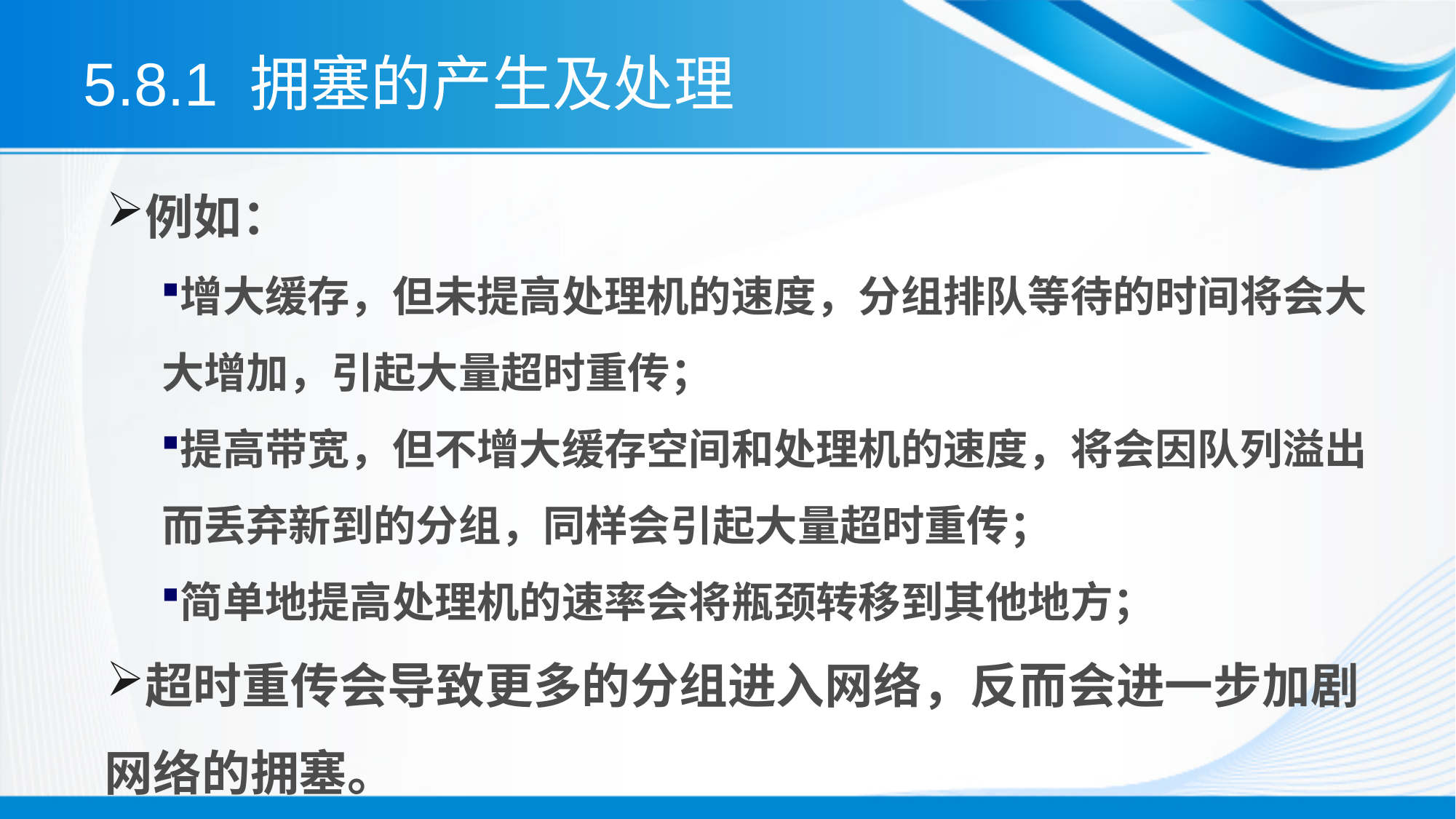

# 5.8.1 拥塞的产生及处理
例如：
增大缓存，但未提高处理机的速度，分组排队等待的时间将会大大增加，引起大量超时重传；
提高带宽，但不增大缓存空间和处理机的速度，将会因队列溢出而丢弃新到的分组，同样会引起大量超时重传；
简单地提高处理机的速率会将瓶颈转移到其他地方；
超时重传会导致更多的分组进入网络，反而会进一步加剧网络的拥塞。